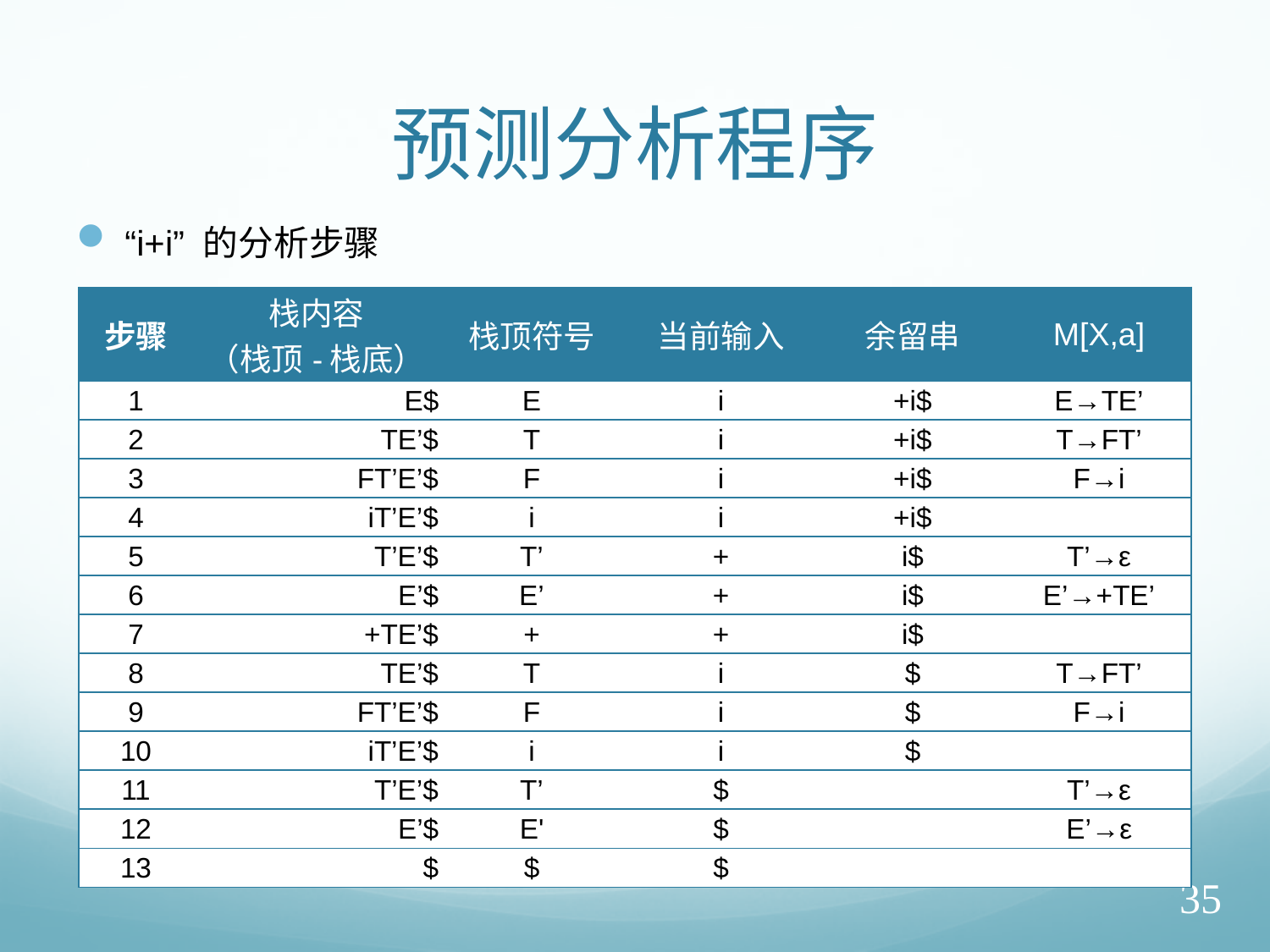

# 预测分析程序
“i+i” 的分析步骤
| 步骤 | 栈内容 （栈顶-栈底） | 栈顶符号 | 当前输入 | 余留串 | M[X,a] |
| --- | --- | --- | --- | --- | --- |
| 1 | E$ | E | i | +i$ | E→TE’ |
| 2 | TE’$ | T | i | +i$ | T→FT’ |
| 3 | FT’E’$ | F | i | +i$ | F→i |
| 4 | iT’E’$ | i | i | +i$ |  |
| 5 | T’E’$ | T’ | + | i$ | T’→ε |
| 6 | E’$ | E’ | + | i$ | E’→+TE’ |
| 7 | +TE’$ | + | + | i$ |  |
| 8 | TE’$ | T | i | $ | T→FT’ |
| 9 | FT’E’$ | F | i | $ | F→i |
| 10 | iT’E’$ | i | i | $ |  |
| 11 | T’E’$ | T’ | $ |  | T’→ε |
| 12 | E’$ | E' | $ |  | E’→ε |
| 13 | $ | $ | $ |  |  |
35